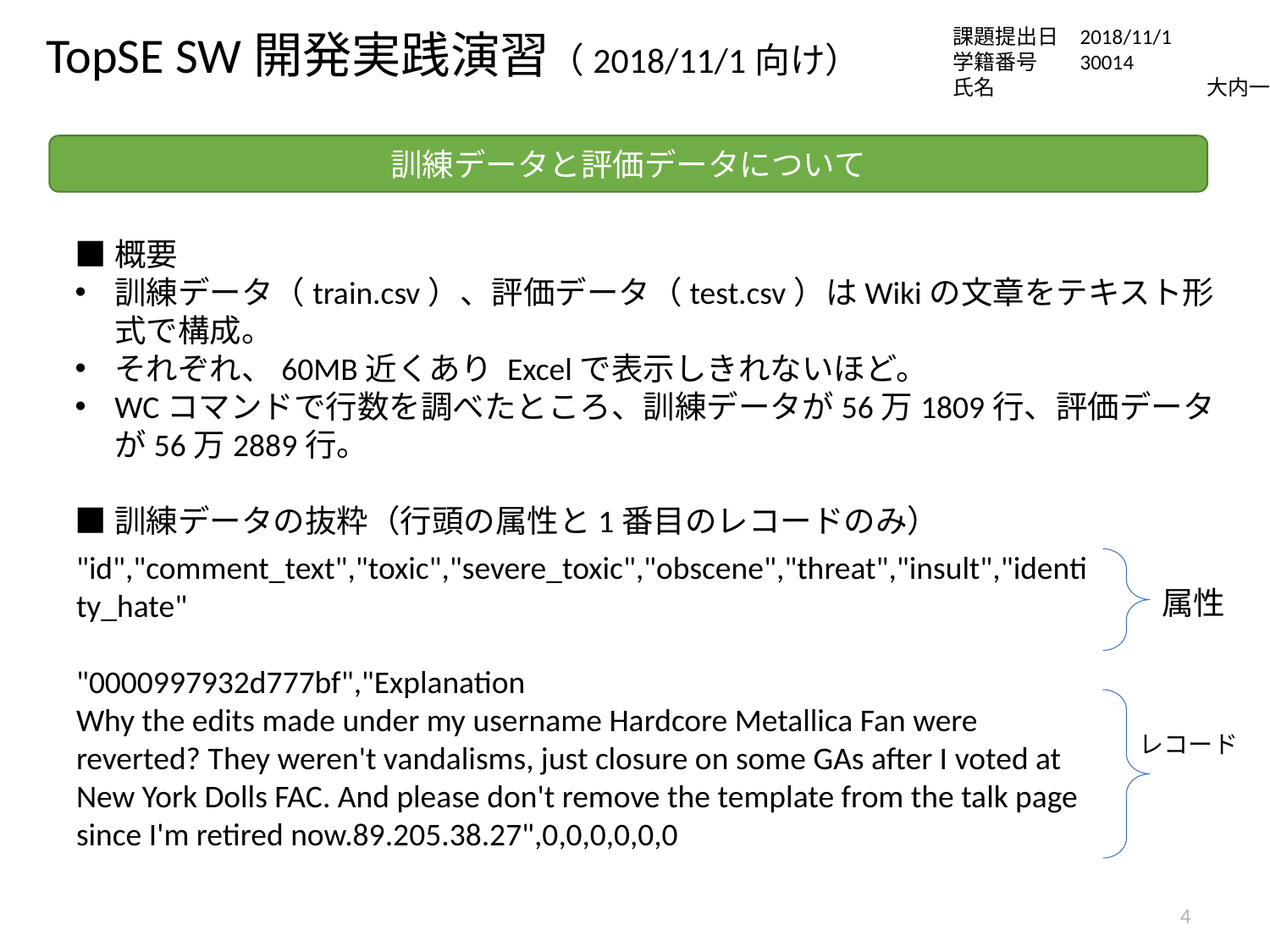

TopSE SW開発実践演習（2018/11/1向け）
訓練データと評価データについて
■概要
訓練データ（train.csv）、評価データ（test.csv）はWikiの文章をテキスト形式で構成。
それぞれ、60MB近くあり Excelで表示しきれないほど。
WCコマンドで行数を調べたところ、訓練データが56万1809行、評価データが56万2889行。

■訓練データの抜粋（行頭の属性と1番目のレコードのみ）

"id","comment_text","toxic","severe_toxic","obscene","threat","insult","identity_hate"

"0000997932d777bf","Explanation
Why the edits made under my username Hardcore Metallica Fan were reverted? They weren't vandalisms, just closure on some GAs after I voted at New York Dolls FAC. And please don't remove the template from the talk page since I'm retired now.89.205.38.27",0,0,0,0,0,0

属性

レコード
4